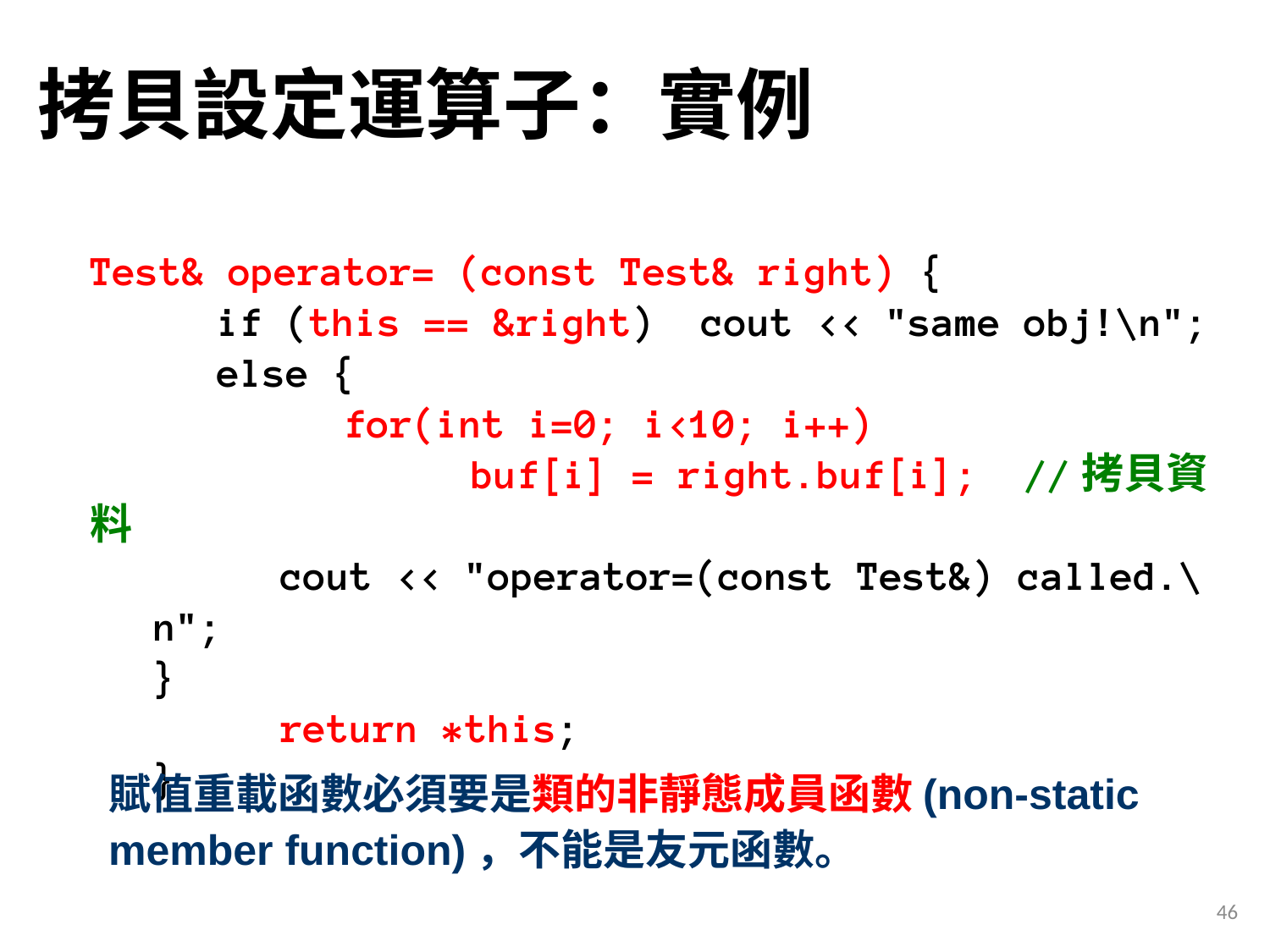

# 拷貝設定運算子：實例
Test& operator= (const Test& right) {
	if (this == &right)  cout << "same obj!\n";
	else {
		for(int i=0; i<10; i++)
			buf[i] = right.buf[i];  //拷貝資料
	cout << "operator=(const Test&) called.\n";
}
	return *this;
}
賦值重載函數必須要是類的非靜態成員函數(non-static member function)，不能是友元函數。
46